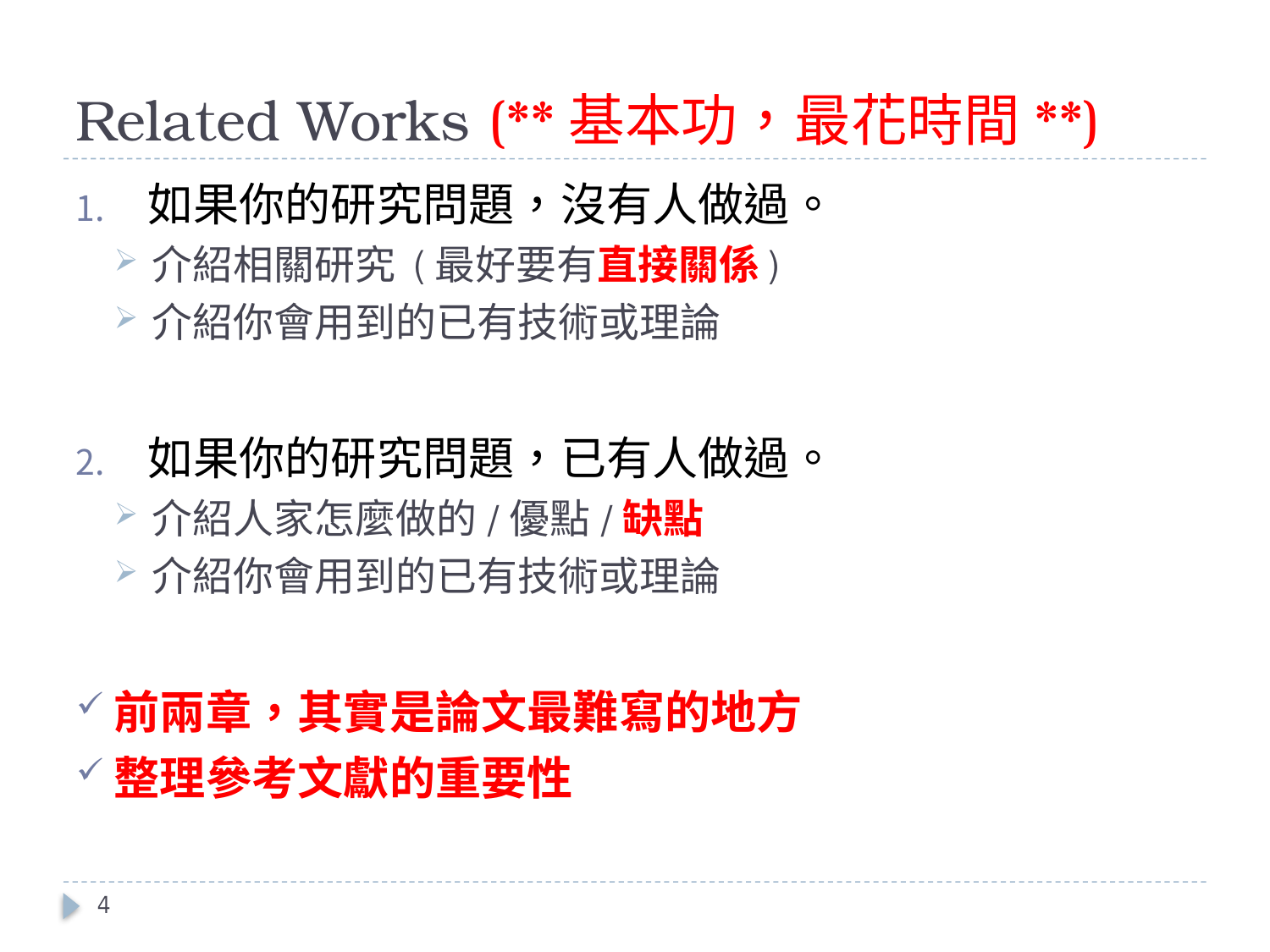

# Related Works (**基本功，最花時間**)
如果你的研究問題，沒有人做過。
介紹相關研究 (最好要有直接關係)
介紹你會用到的已有技術或理論

如果你的研究問題，已有人做過。
介紹人家怎麼做的/優點/缺點
介紹你會用到的已有技術或理論

前兩章，其實是論文最難寫的地方
整理參考文獻的重要性

4